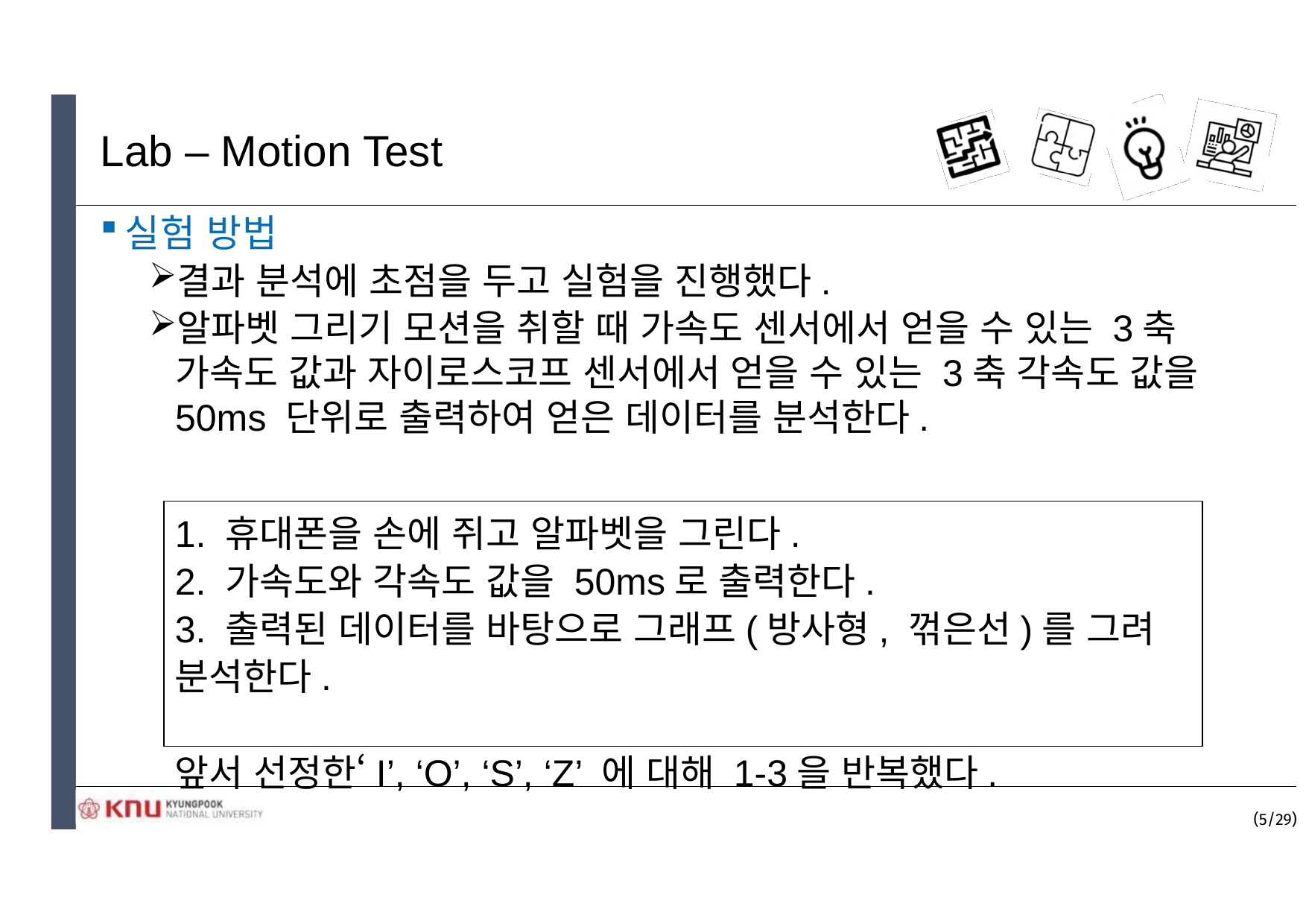

# Lab – Motion Test
실험 방법
결과 분석에 초점을 두고 실험을 진행했다.
알파벳 그리기 모션을 취할 때 가속도 센서에서 얻을 수 있는 3축 가속도 값과 자이로스코프 센서에서 얻을 수 있는 3축 각속도 값을 50ms 단위로 출력하여 얻은 데이터를 분석한다.
1. 휴대폰을 손에 쥐고 알파벳을 그린다.
2. 가속도와 각속도 값을 50ms로 출력한다.
3. 출력된 데이터를 바탕으로 그래프(방사형, 꺾은선)를 그려 분석한다.

앞서 선정한‘I’, ‘O’, ‘S’, ‘Z’ 에 대해 1-3을 반복했다.

(5/29)